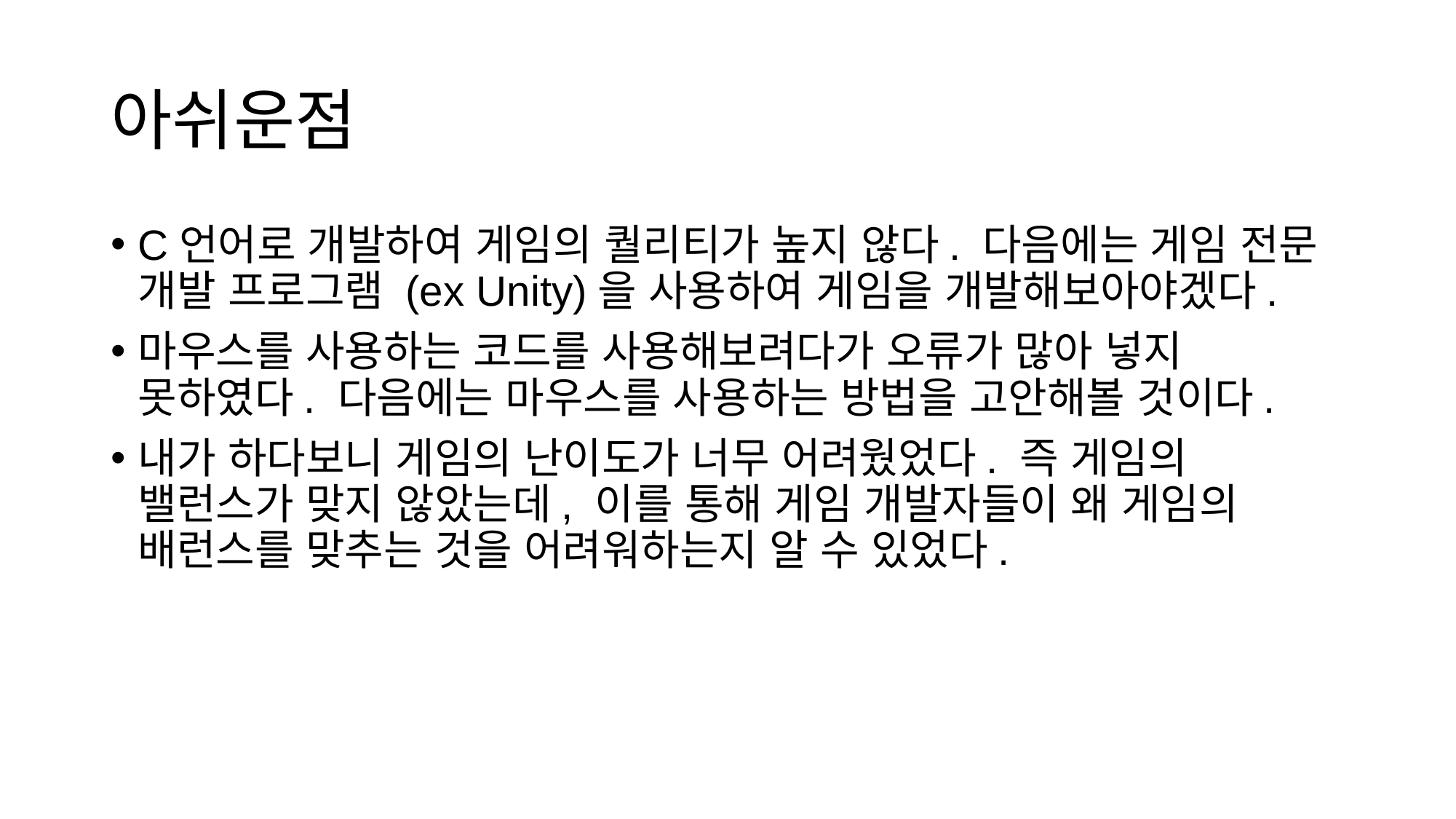

# 아쉬운점
C언어로 개발하여 게임의 퀄리티가 높지 않다. 다음에는 게임 전문 개발 프로그램 (ex Unity)을 사용하여 게임을 개발해보아야겠다.
마우스를 사용하는 코드를 사용해보려다가 오류가 많아 넣지 못하였다. 다음에는 마우스를 사용하는 방법을 고안해볼 것이다.
내가 하다보니 게임의 난이도가 너무 어려웠었다. 즉 게임의 밸런스가 맞지 않았는데, 이를 통해 게임 개발자들이 왜 게임의 배런스를 맞추는 것을 어려워하는지 알 수 있었다.